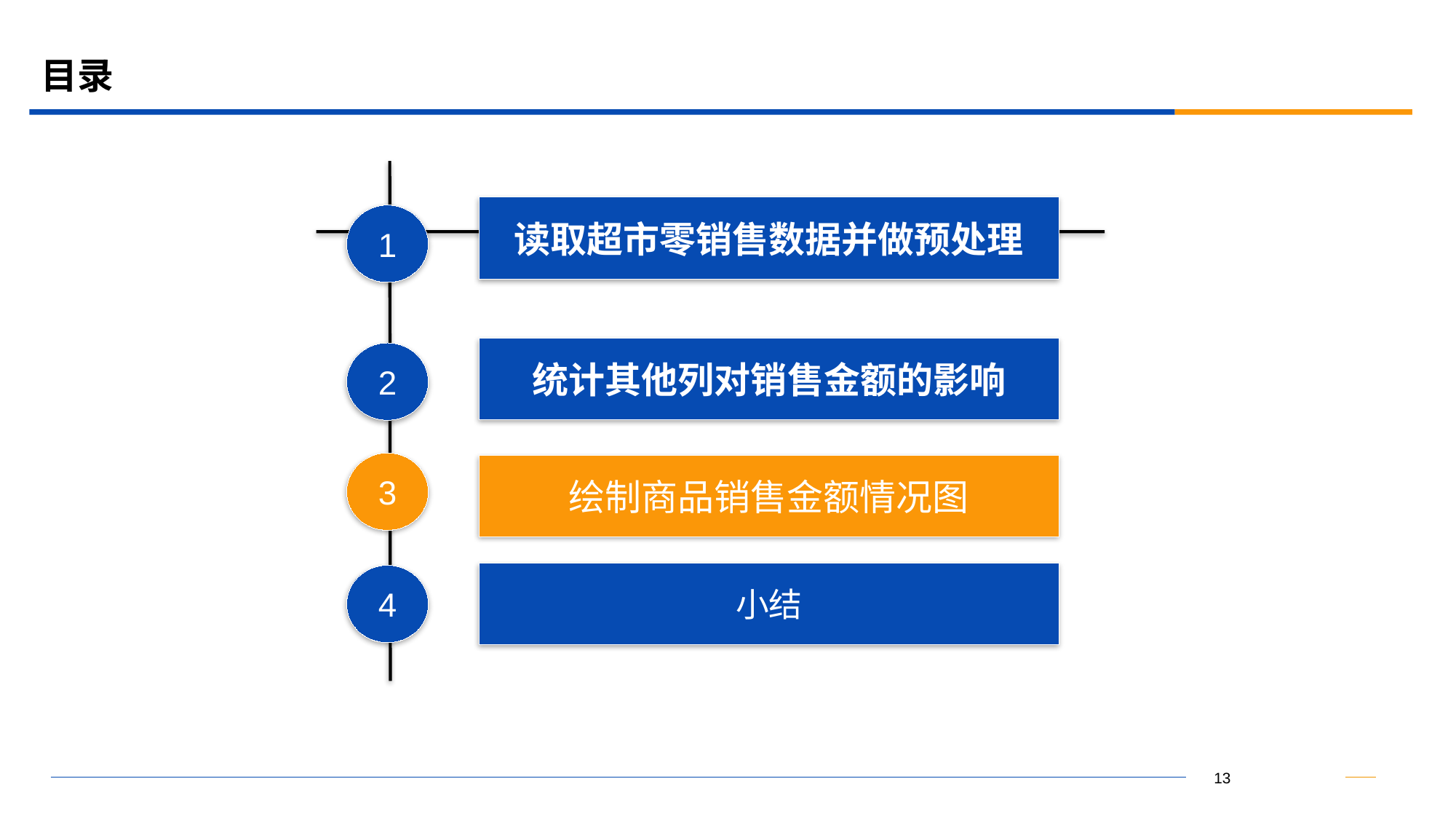

# 目录
读取超市零销售数据并做预处理
1

统计其他列对销售金额的影响
2
3
绘制商品销售金额情况图
小结
4